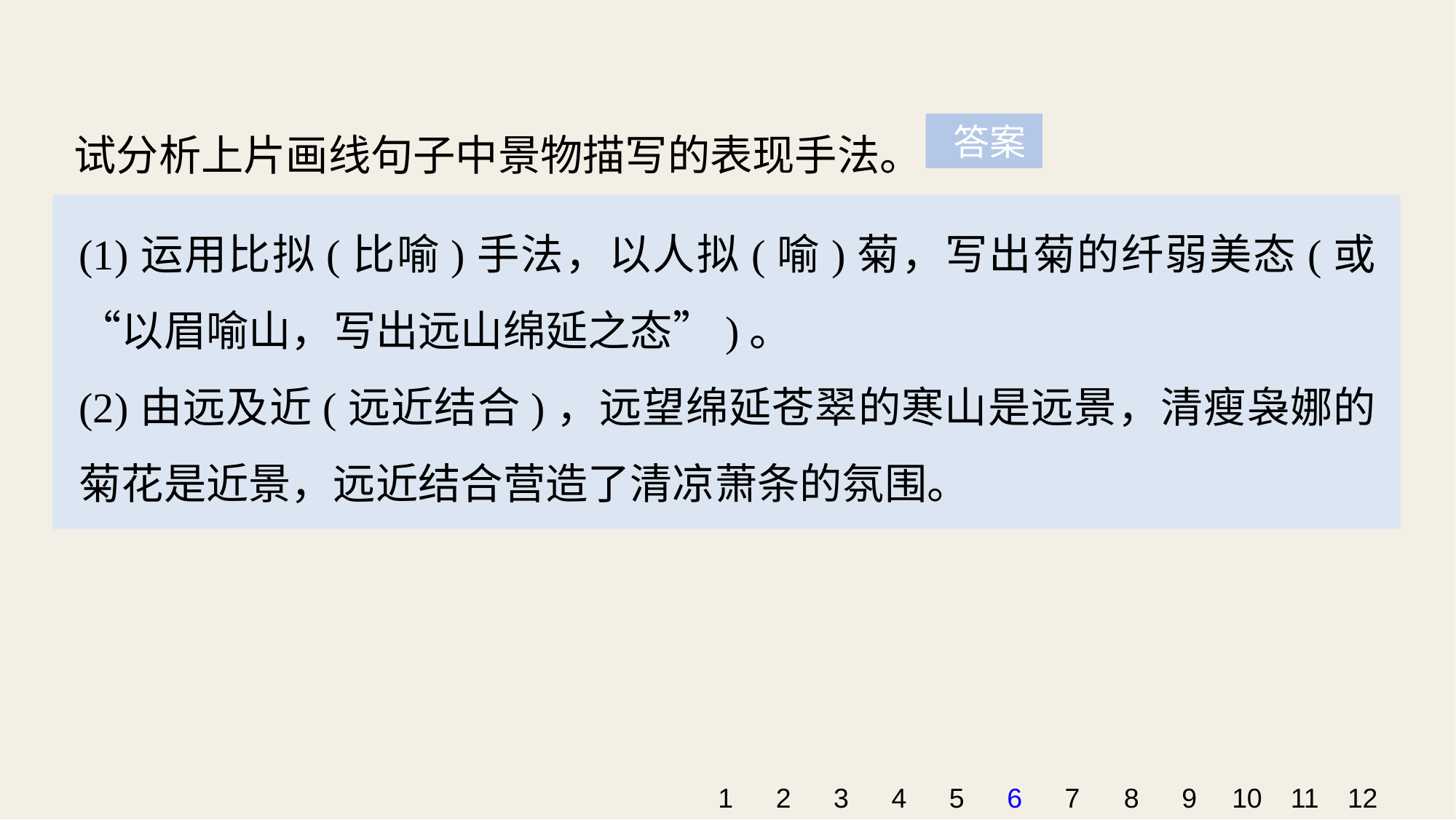

试分析上片画线句子中景物描写的表现手法。
 答案

(1)运用比拟(比喻)手法，以人拟(喻)菊，写出菊的纤弱美态(或“以眉喻山，写出远山绵延之态”)。
(2)由远及近(远近结合)，远望绵延苍翠的寒山是远景，清瘦袅娜的菊花是近景，远近结合营造了清凉萧条的氛围。
1
2
3
4
5
6
7
8
9
10
11
12